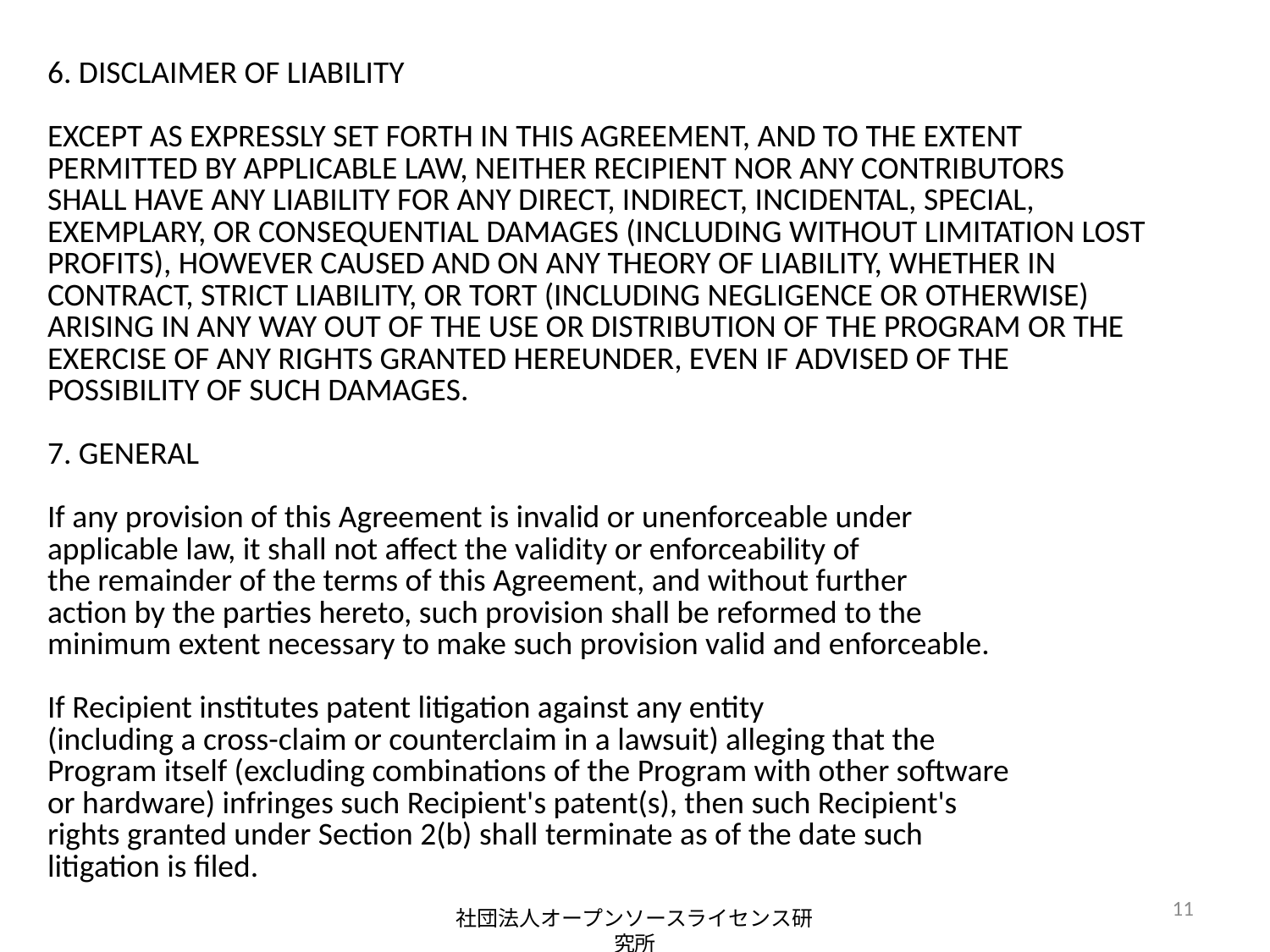

6. DISCLAIMER OF LIABILITY

EXCEPT AS EXPRESSLY SET FORTH IN THIS AGREEMENT, AND TO THE EXTENT
PERMITTED BY APPLICABLE LAW, NEITHER RECIPIENT NOR ANY CONTRIBUTORS
SHALL HAVE ANY LIABILITY FOR ANY DIRECT, INDIRECT, INCIDENTAL, SPECIAL,
EXEMPLARY, OR CONSEQUENTIAL DAMAGES (INCLUDING WITHOUT LIMITATION LOST
PROFITS), HOWEVER CAUSED AND ON ANY THEORY OF LIABILITY, WHETHER IN
CONTRACT, STRICT LIABILITY, OR TORT (INCLUDING NEGLIGENCE OR OTHERWISE)
ARISING IN ANY WAY OUT OF THE USE OR DISTRIBUTION OF THE PROGRAM OR THE
EXERCISE OF ANY RIGHTS GRANTED HEREUNDER, EVEN IF ADVISED OF THE
POSSIBILITY OF SUCH DAMAGES.

7. GENERAL

If any provision of this Agreement is invalid or unenforceable under
applicable law, it shall not affect the validity or enforceability of
the remainder of the terms of this Agreement, and without further
action by the parties hereto, such provision shall be reformed to the
minimum extent necessary to make such provision valid and enforceable.

If Recipient institutes patent litigation against any entity
(including a cross-claim or counterclaim in a lawsuit) alleging that the
Program itself (excluding combinations of the Program with other software
or hardware) infringes such Recipient's patent(s), then such Recipient's
rights granted under Section 2(b) shall terminate as of the date such
litigation is filed.
11
社団法人オープンソースライセンス研究所